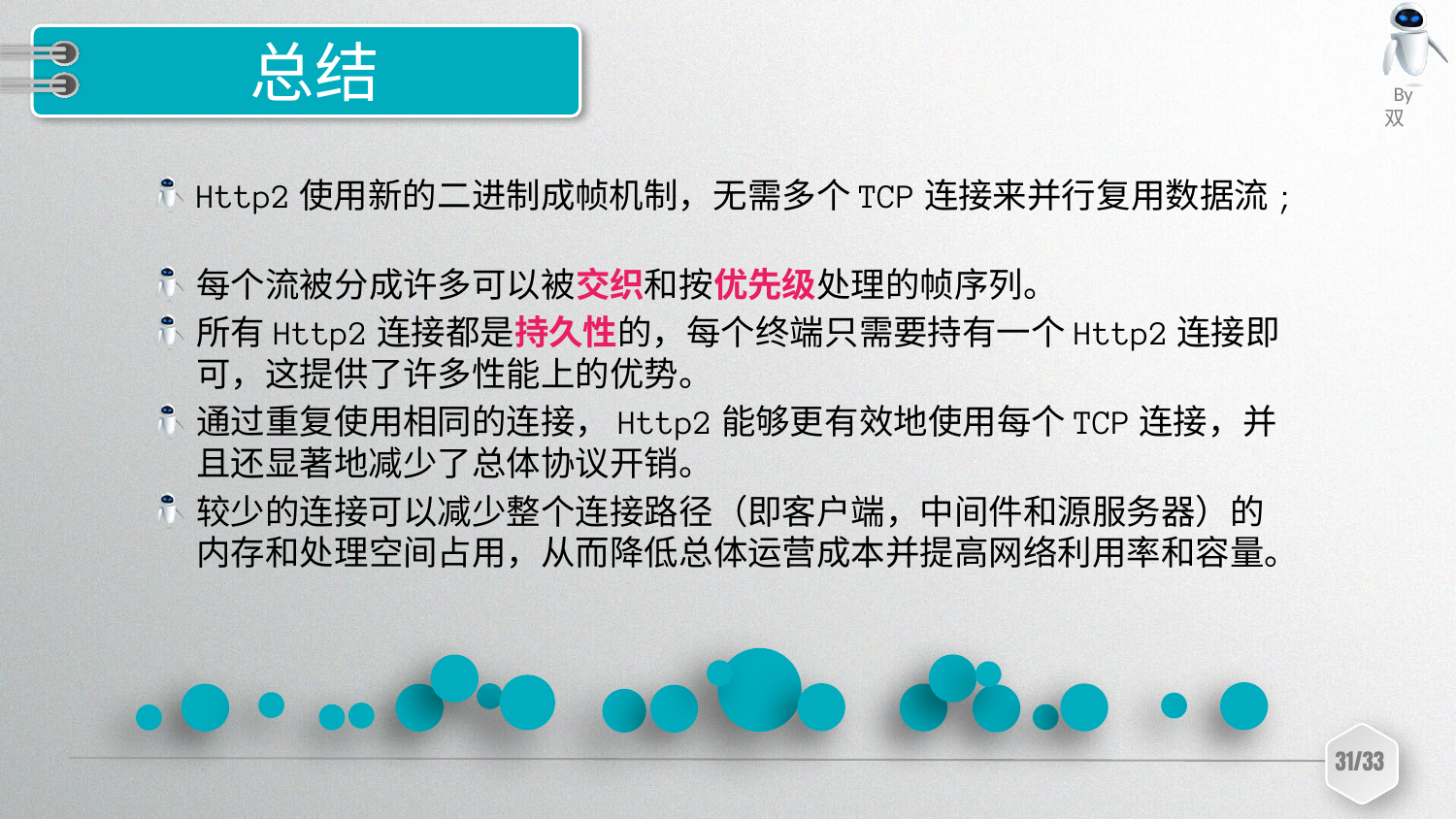

# 总结
Http2使用新的二进制成帧机制，无需多个TCP连接来并行复用数据流;
每个流被分成许多可以被交织和按优先级处理的帧序列。
所有Http2连接都是持久性的，每个终端只需要持有一个Http2连接即可，这提供了许多性能上的优势。
通过重复使用相同的连接，Http2能够更有效地使用每个TCP连接，并且还显著地减少了总体协议开销。
较少的连接可以减少整个连接路径（即客户端，中间件和源服务器）的内存和处理空间占用，从而降低总体运营成本并提高网络利用率和容量。